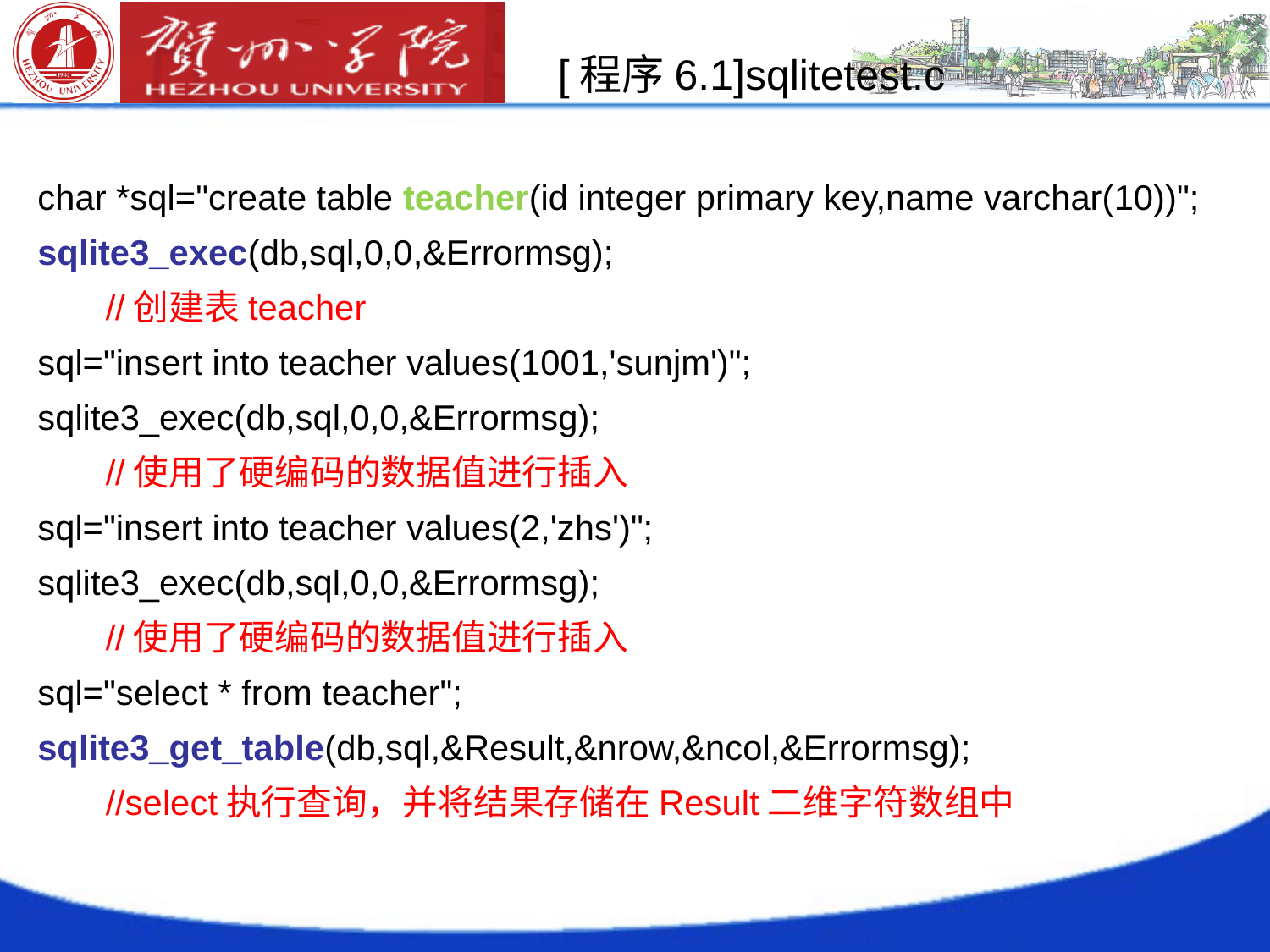

[程序6.1]sqlitetest.c
char *sql="create table teacher(id integer primary key,name varchar(10))";
sqlite3_exec(db,sql,0,0,&Errormsg);
       //创建表teacher
sql="insert into teacher values(1001,'sunjm')";
sqlite3_exec(db,sql,0,0,&Errormsg);
       //使用了硬编码的数据值进行插入
sql="insert into teacher values(2,'zhs')";
sqlite3_exec(db,sql,0,0,&Errormsg);
       //使用了硬编码的数据值进行插入
sql="select * from teacher";
sqlite3_get_table(db,sql,&Result,&nrow,&ncol,&Errormsg);
       //select执行查询，并将结果存储在Result二维字符数组中